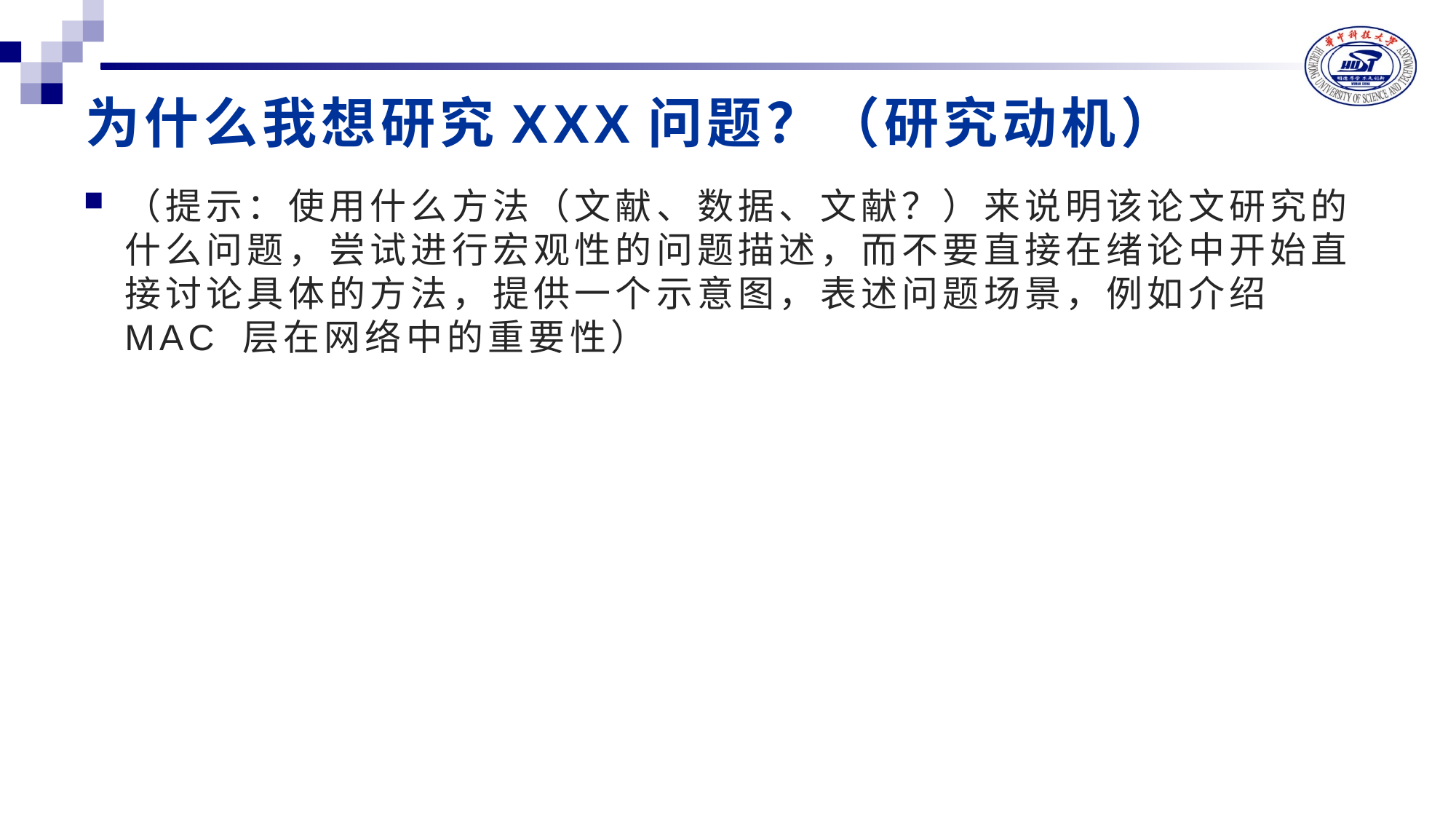

# 为什么我想研究XXX问题？（研究动机）
（提示：使用什么方法（文献、数据、文献？）来说明该论文研究的什么问题，尝试进行宏观性的问题描述，而不要直接在绪论中开始直接讨论具体的方法，提供一个示意图，表述问题场景，例如介绍MAC 层在网络中的重要性）